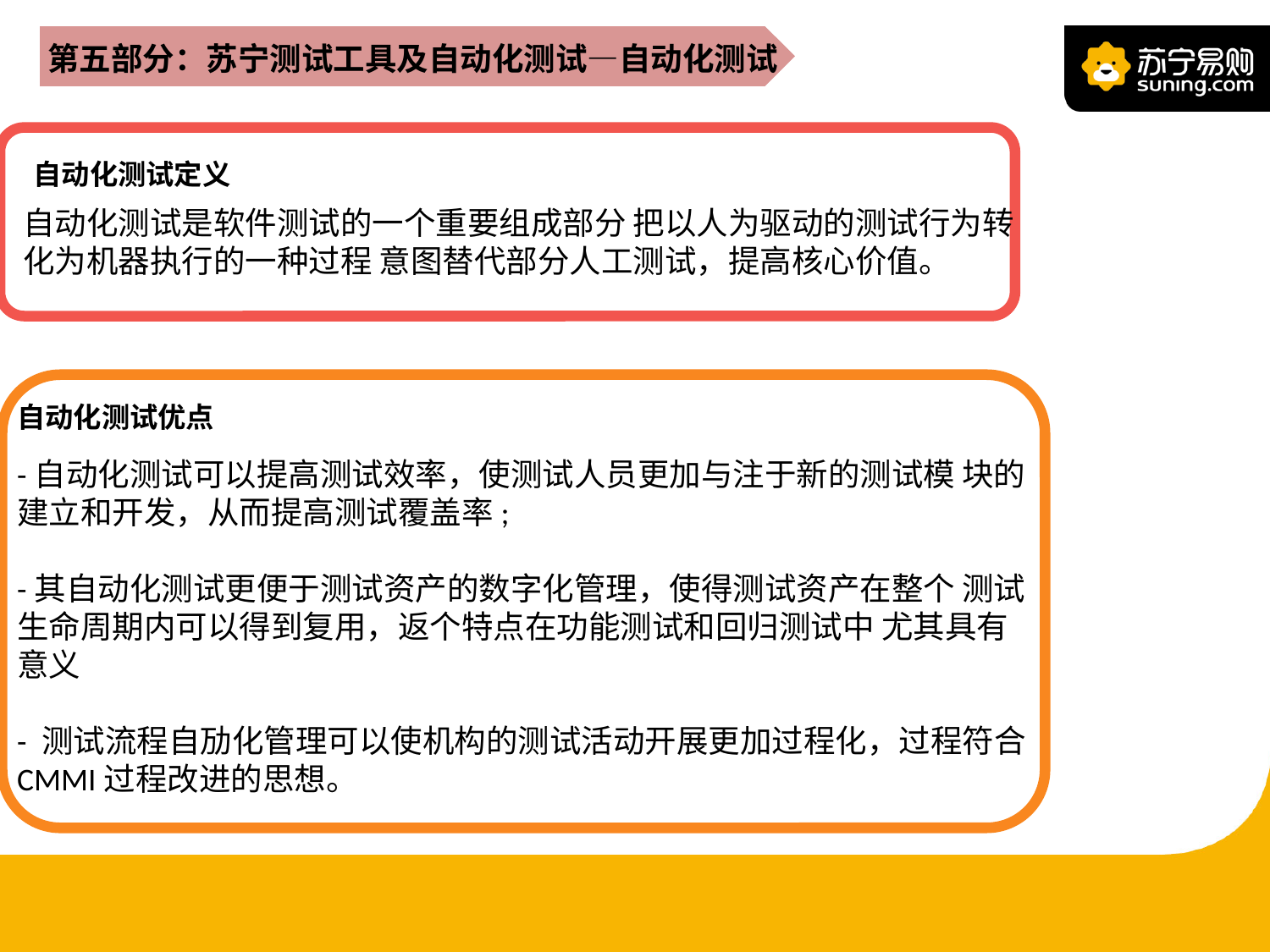

第五部分：苏宁测试工具及自动化测试—自动化测试

自动化测试是软件测试的一个重要组成部分 把以人为驱动的测试行为转化为机器执行的一种过程 意图替代部分人工测试，提高核心价值。

自动化测试定义

自动化测试优点
-自动化测试可以提高测试效率，使测试人员更加与注于新的测试模 块的建立和开发，从而提高测试覆盖率;

-其自动化测试更便于测试资产的数字化管理，使得测试资产在整个 测试生命周期内可以得到复用，返个特点在功能测试和回归测试中 尤其具有意义

- 测试流程自劢化管理可以使机构的测试活动开展更加过程化，过程符合CMMI过程改进的思想。